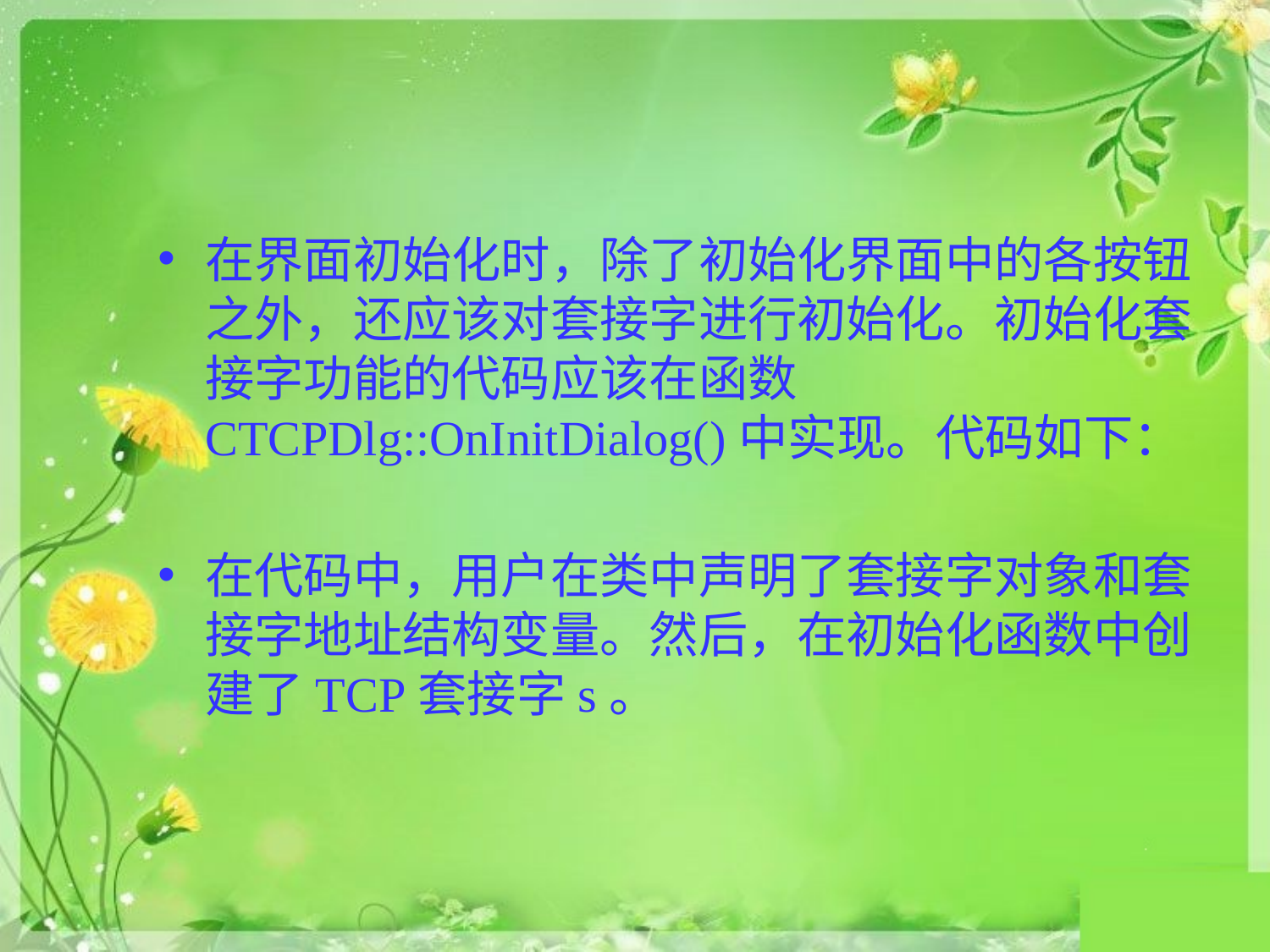

#
在界面初始化时，除了初始化界面中的各按钮之外，还应该对套接字进行初始化。初始化套接字功能的代码应该在函数CTCPDlg::OnInitDialog()中实现。代码如下：

在代码中，用户在类中声明了套接字对象和套接字地址结构变量。然后，在初始化函数中创建了TCP套接字s。